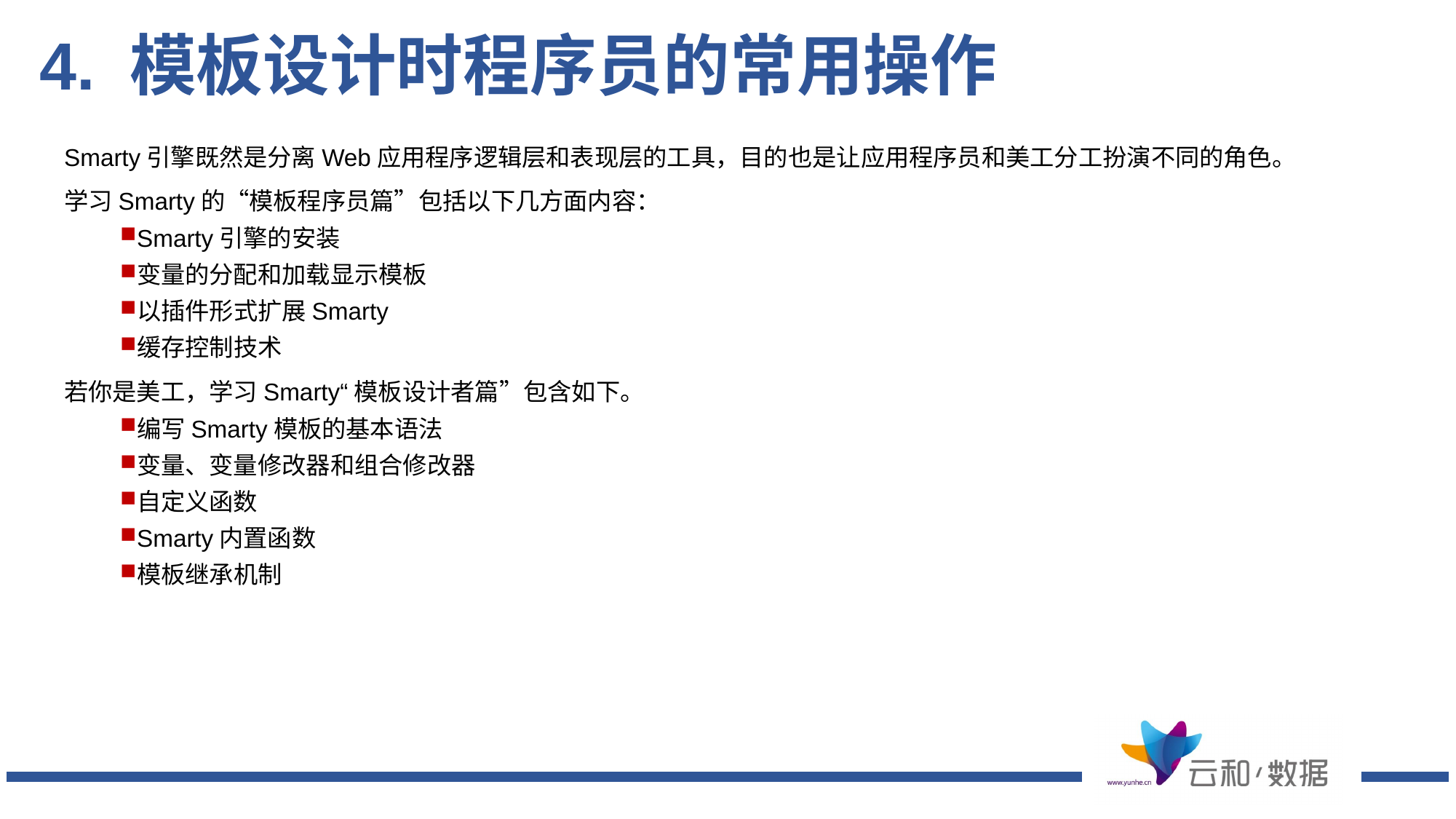

4. 模板设计时程序员的常用操作
Smarty引擎既然是分离Web应用程序逻辑层和表现层的工具，目的也是让应用程序员和美工分工扮演不同的角色。
学习Smarty的“模板程序员篇”包括以下几方面内容：
Smarty引擎的安装
变量的分配和加载显示模板
以插件形式扩展Smarty
缓存控制技术
若你是美工，学习Smarty“模板设计者篇”包含如下。
编写Smarty模板的基本语法
变量、变量修改器和组合修改器
自定义函数
Smarty内置函数
模板继承机制